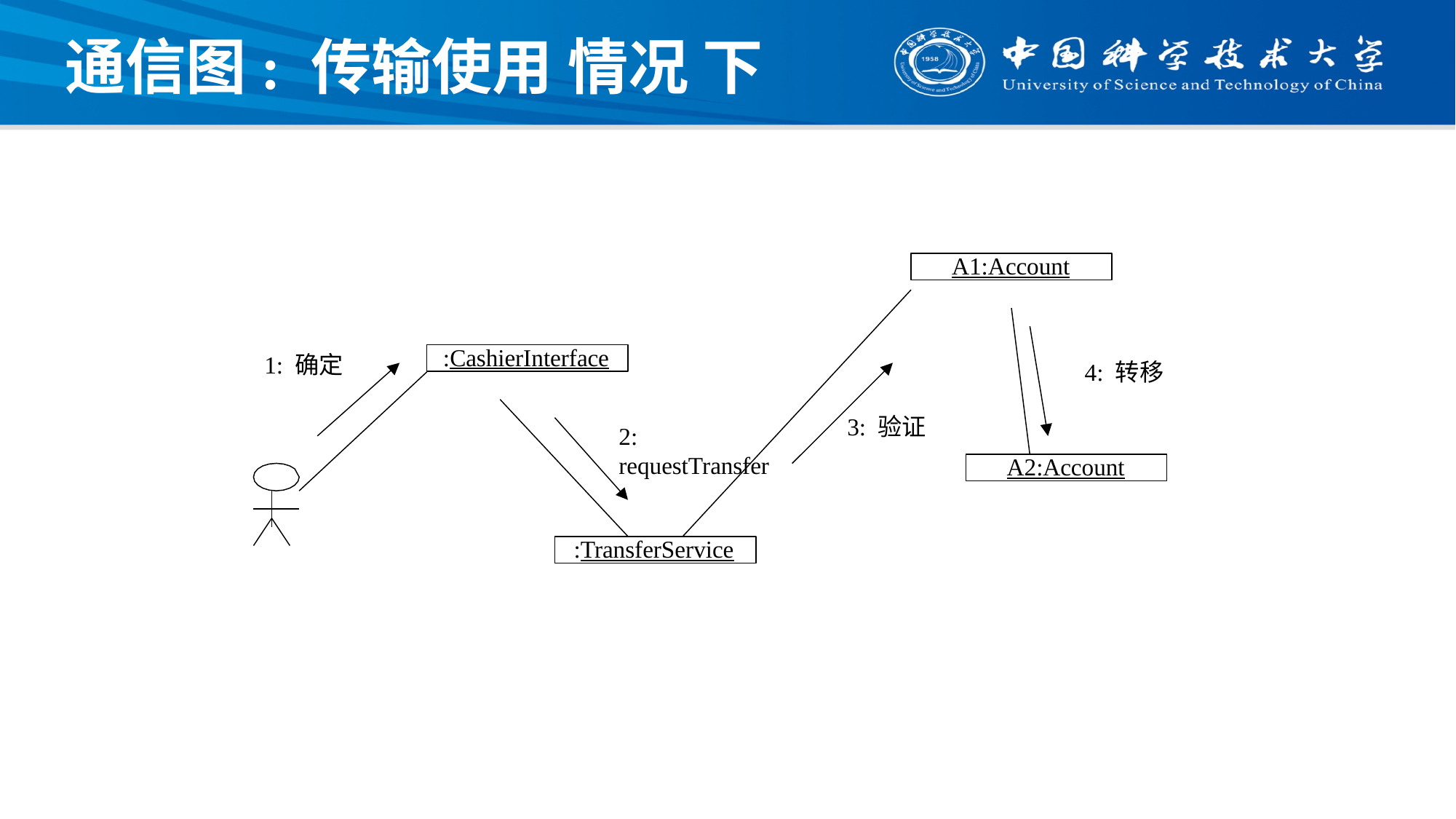

# 通信图: 传输使用 情况 下
A1:Account

:CashierInterface
1: 确定
4: 转移

3: 验证

2: requestTransfer

A2:Account

:TransferService